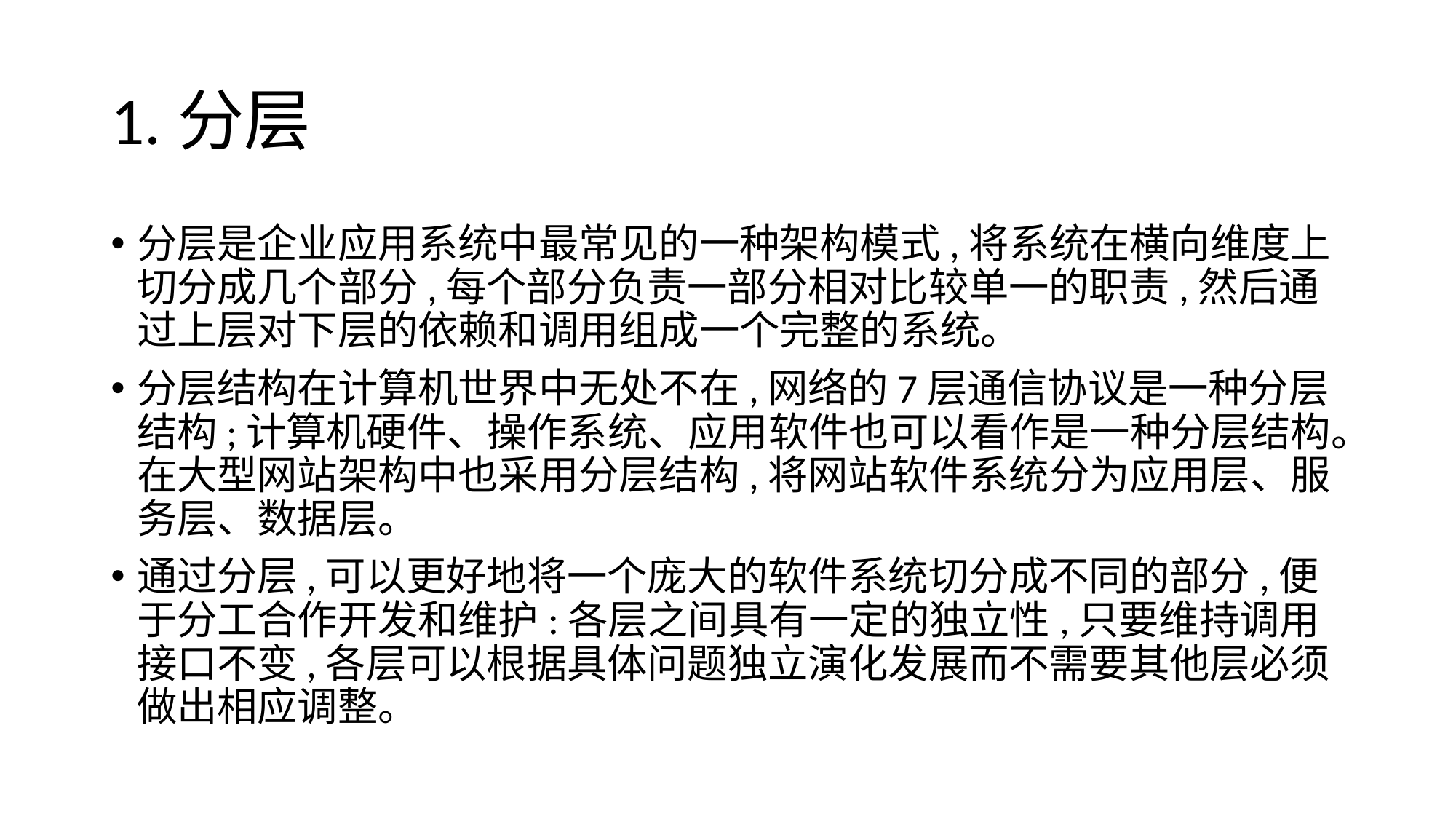

# 1.分层
分层是企业应用系统中最常见的一种架构模式,将系统在横向维度上切分成几个部分,每个部分负责一部分相对比较单一的职责,然后通过上层对下层的依赖和调用组成一个完整的系统。
分层结构在计算机世界中无处不在,网络的7层通信协议是一种分层结构;计算机硬件、操作系统、应用软件也可以看作是一种分层结构。在大型网站架构中也采用分层结构,将网站软件系统分为应用层、服务层、数据层。
通过分层,可以更好地将一个庞大的软件系统切分成不同的部分,便于分工合作开发和维护:各层之间具有一定的独立性,只要维持调用接口不变,各层可以根据具体问题独立演化发展而不需要其他层必须做出相应调整。